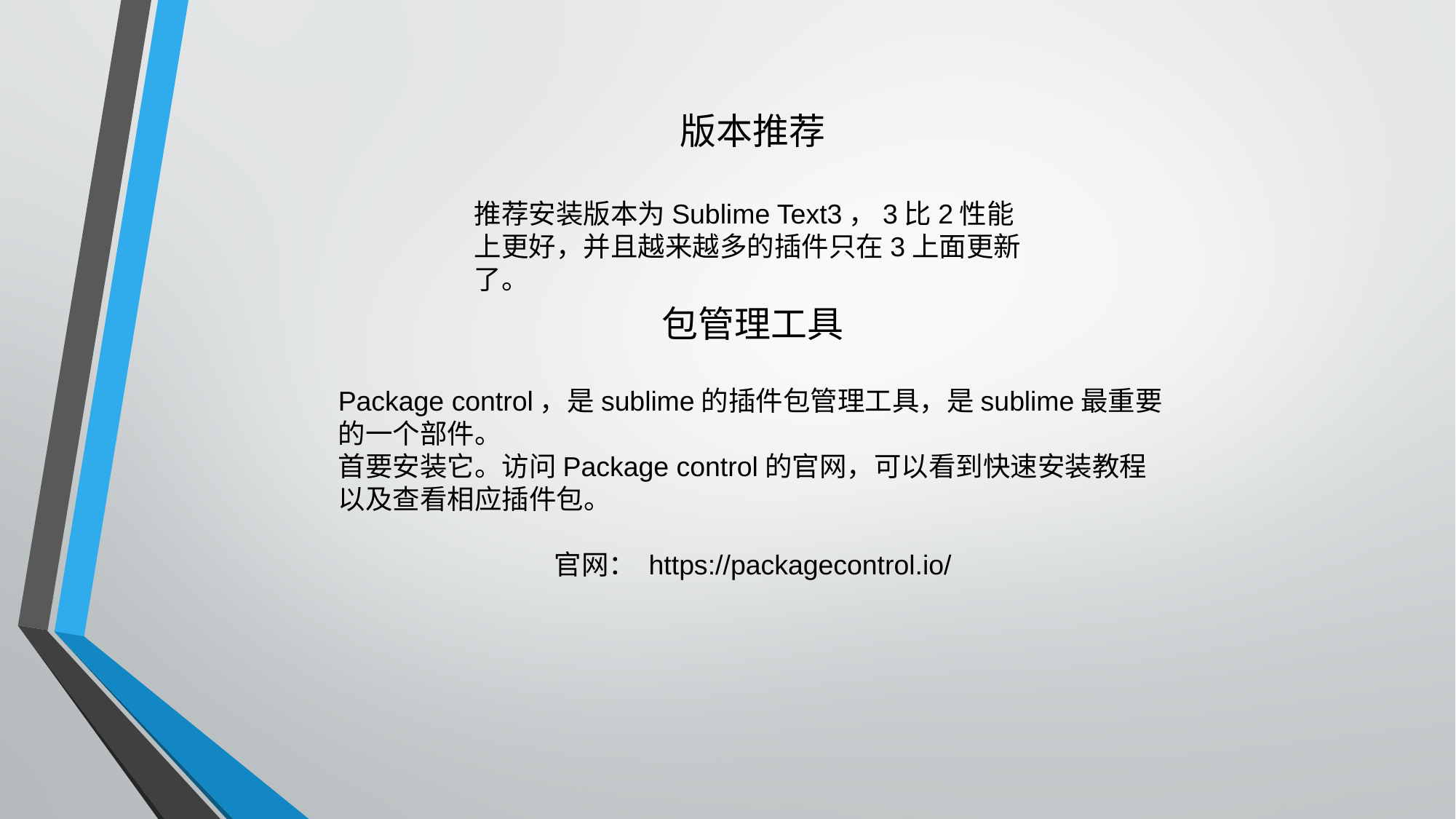

版本推荐
推荐安装版本为Sublime Text3，3比2性能上更好，并且越来越多的插件只在3上面更新了。
包管理工具
Package control，是sublime的插件包管理工具，是sublime最重要的一个部件。
首要安装它。访问Package control的官网，可以看到快速安装教程以及查看相应插件包。

官网： https://packagecontrol.io/